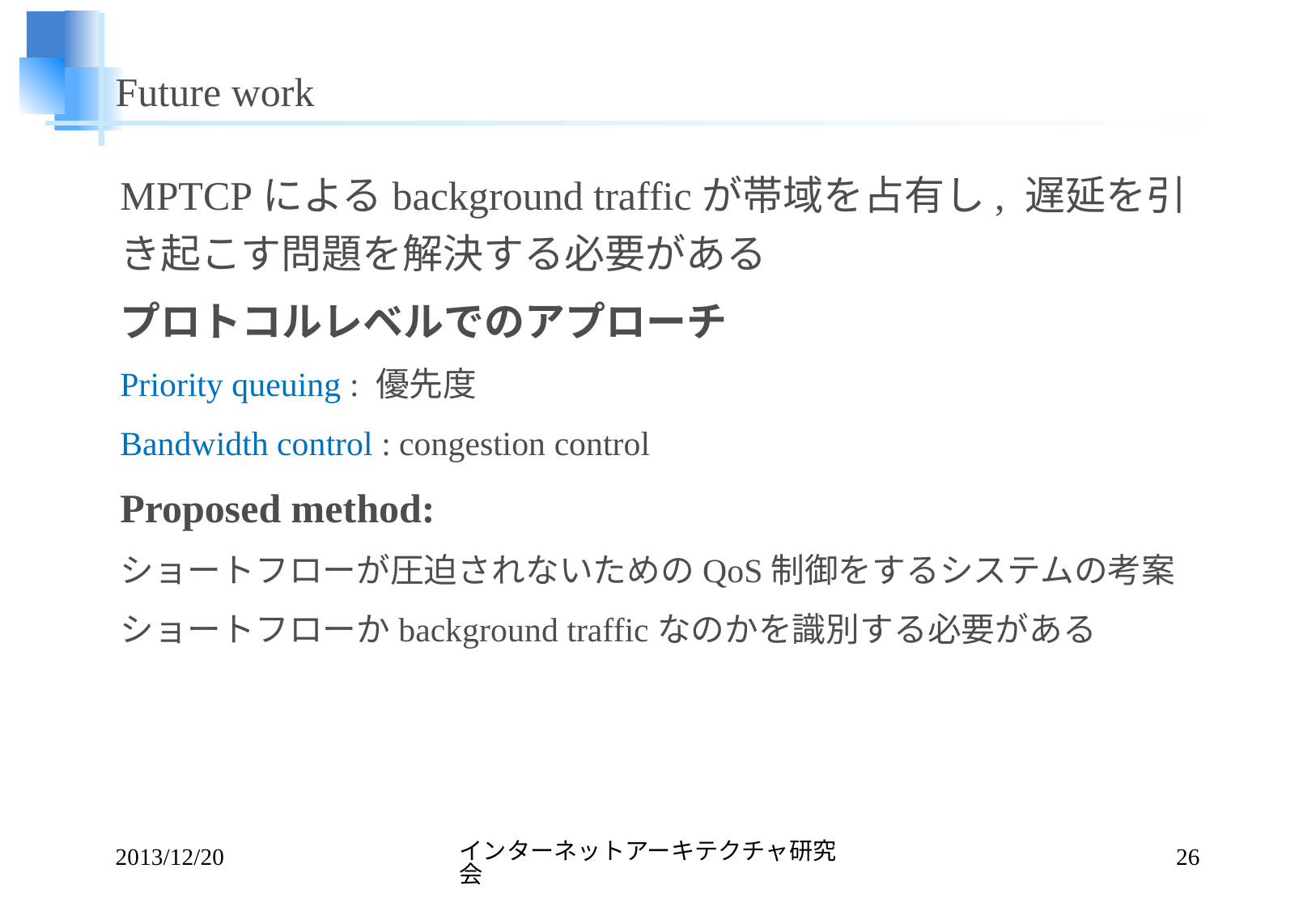

# Future work
MPTCPによるbackground trafficが帯域を占有し, 遅延を引き起こす問題を解決する必要がある
プロトコルレベルでのアプローチ
Priority queuing : 優先度
Bandwidth control : congestion control
Proposed method:
ショートフローが圧迫されないためのQoS制御をするシステムの考案
ショートフローかbackground trafficなのかを識別する必要がある
2013/12/20
インターネットアーキテクチャ研究会
26